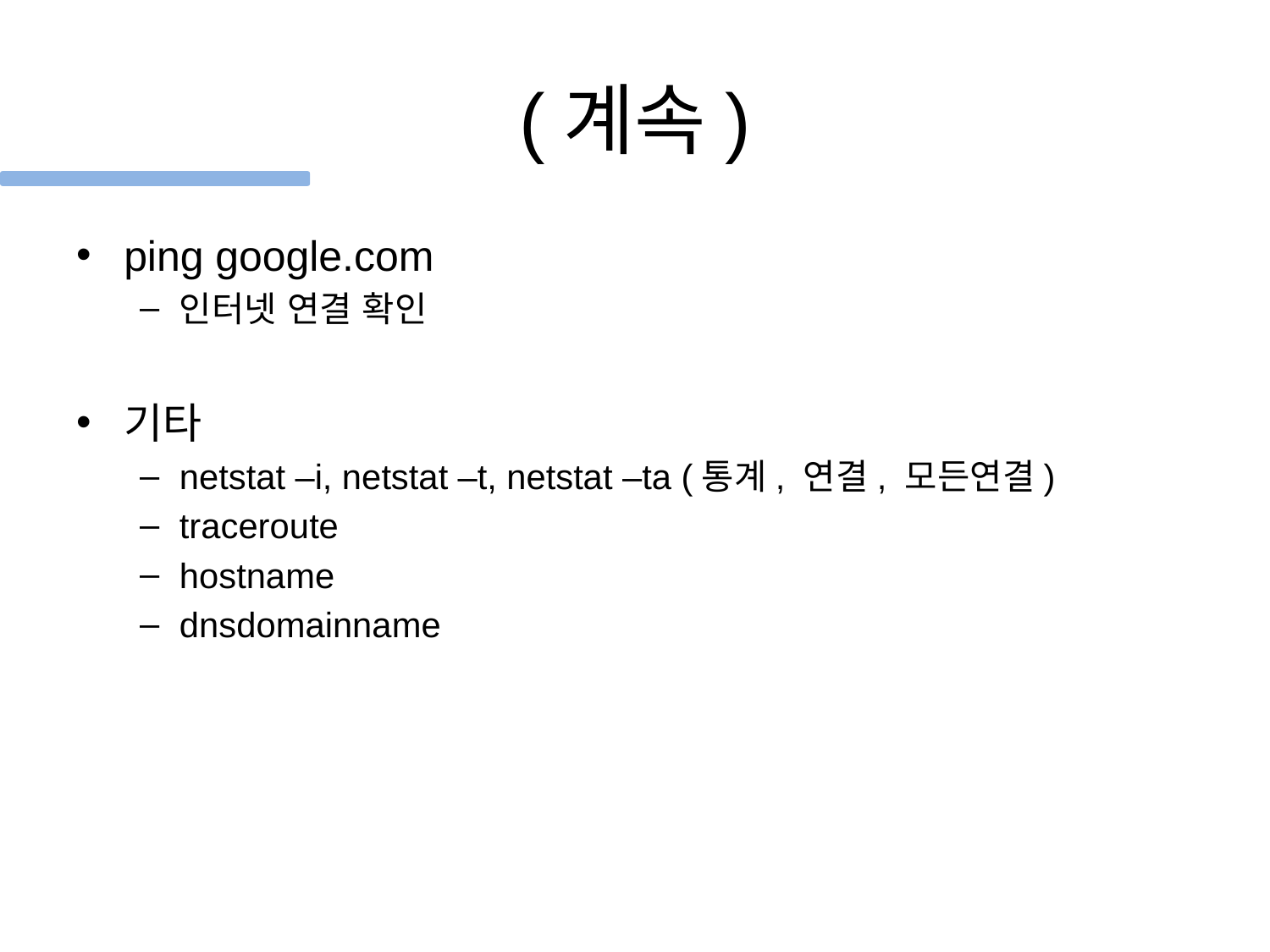

# (계속)

ping google.com
인터넷 연결 확인

기타
netstat –i, netstat –t, netstat –ta (통계, 연결, 모든연결)
traceroute
hostname
dnsdomainname